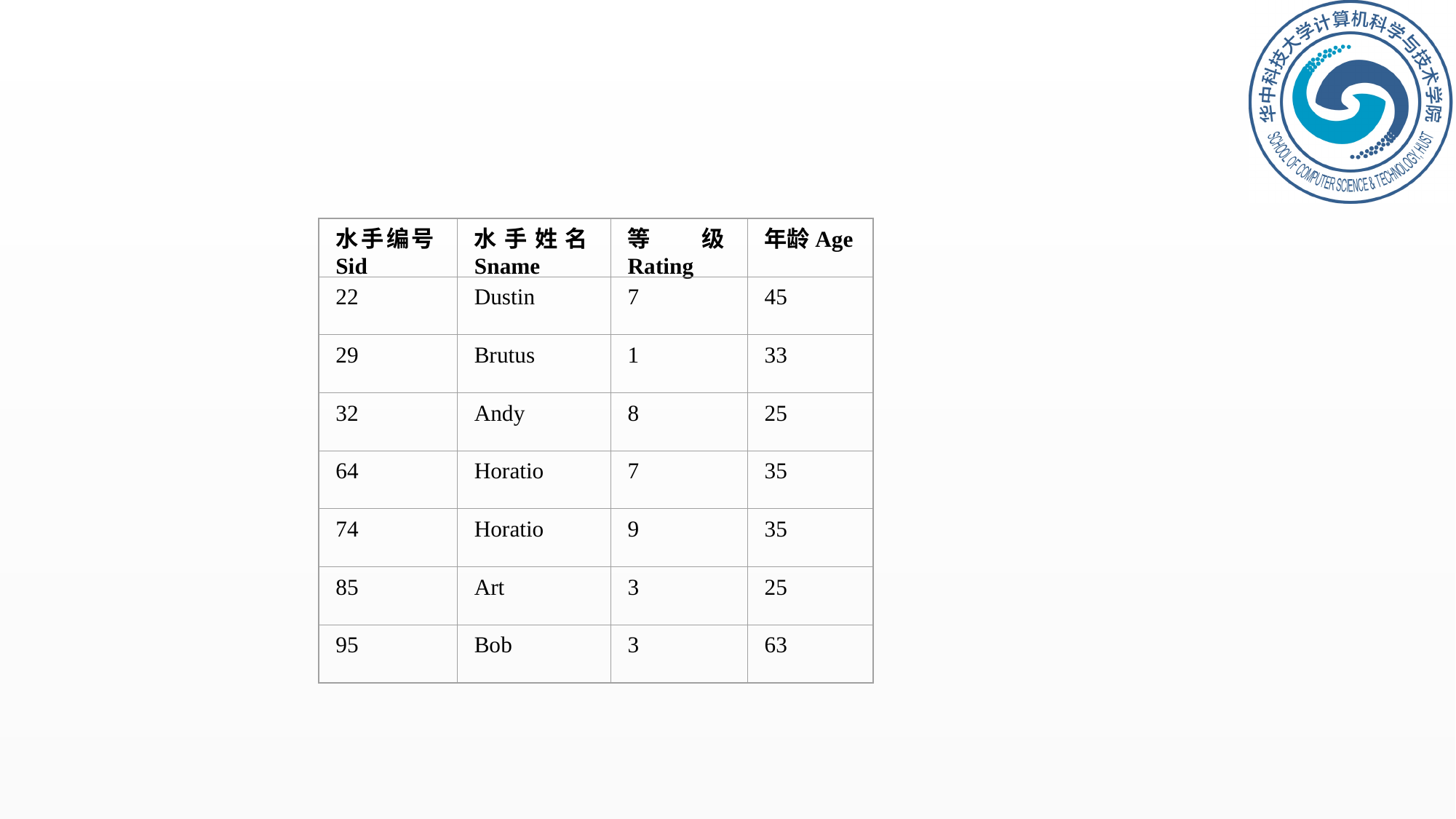

#

水手编号Sid

水手姓名Sname

等级Rating

年龄Age

22

Dustin

7

45

29

Brutus

1

33

32

Andy

8

25

64

Horatio

7

35

74

Horatio

9

35

85

Art

3

25

95

Bob

3

63